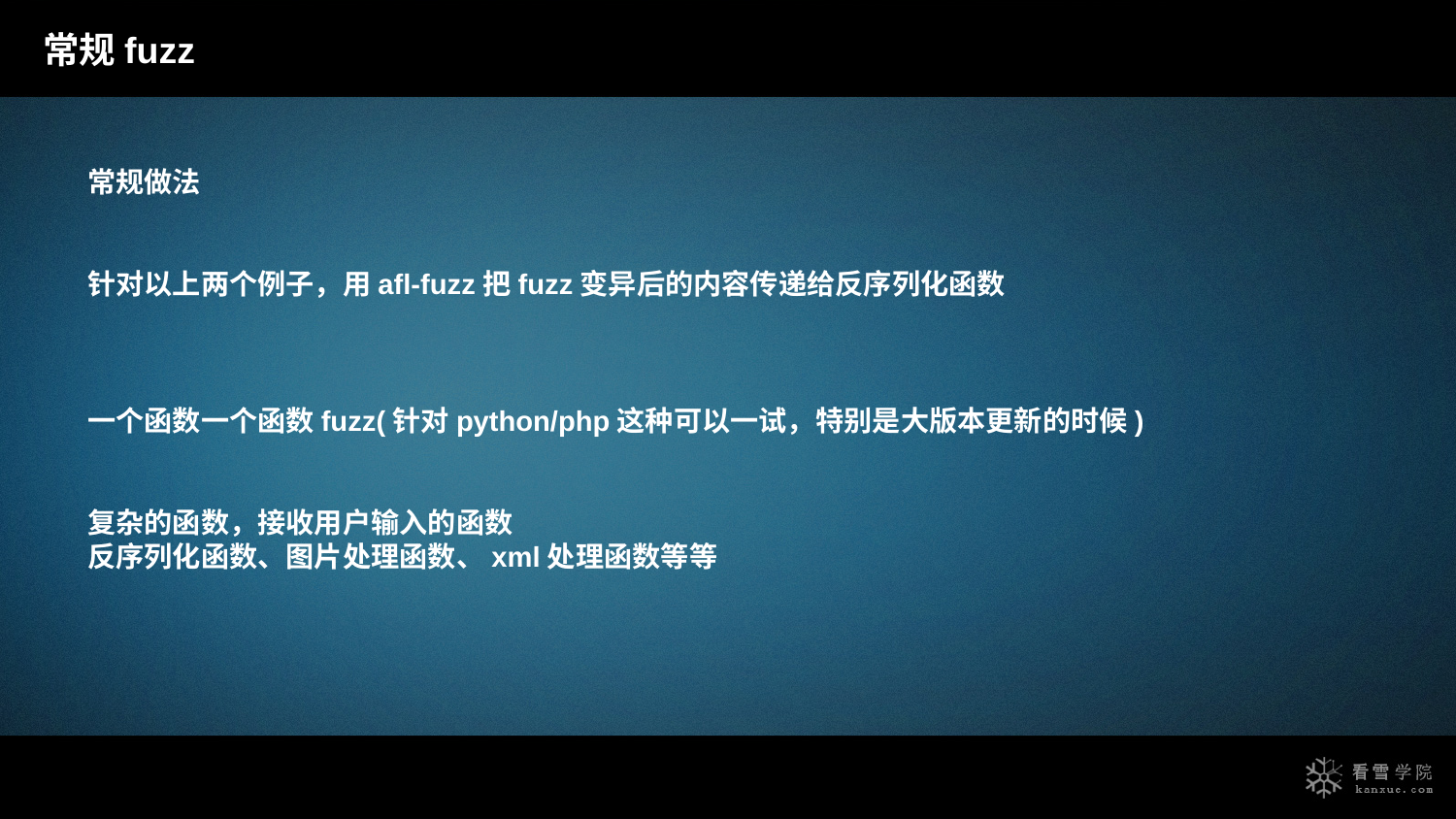

常规fuzz
常规做法

针对以上两个例子，用afl-fuzz把fuzz变异后的内容传递给反序列化函数

一个函数一个函数fuzz(针对python/php这种可以一试，特别是大版本更新的时候)

复杂的函数，接收用户输入的函数
反序列化函数、图片处理函数、xml处理函数等等